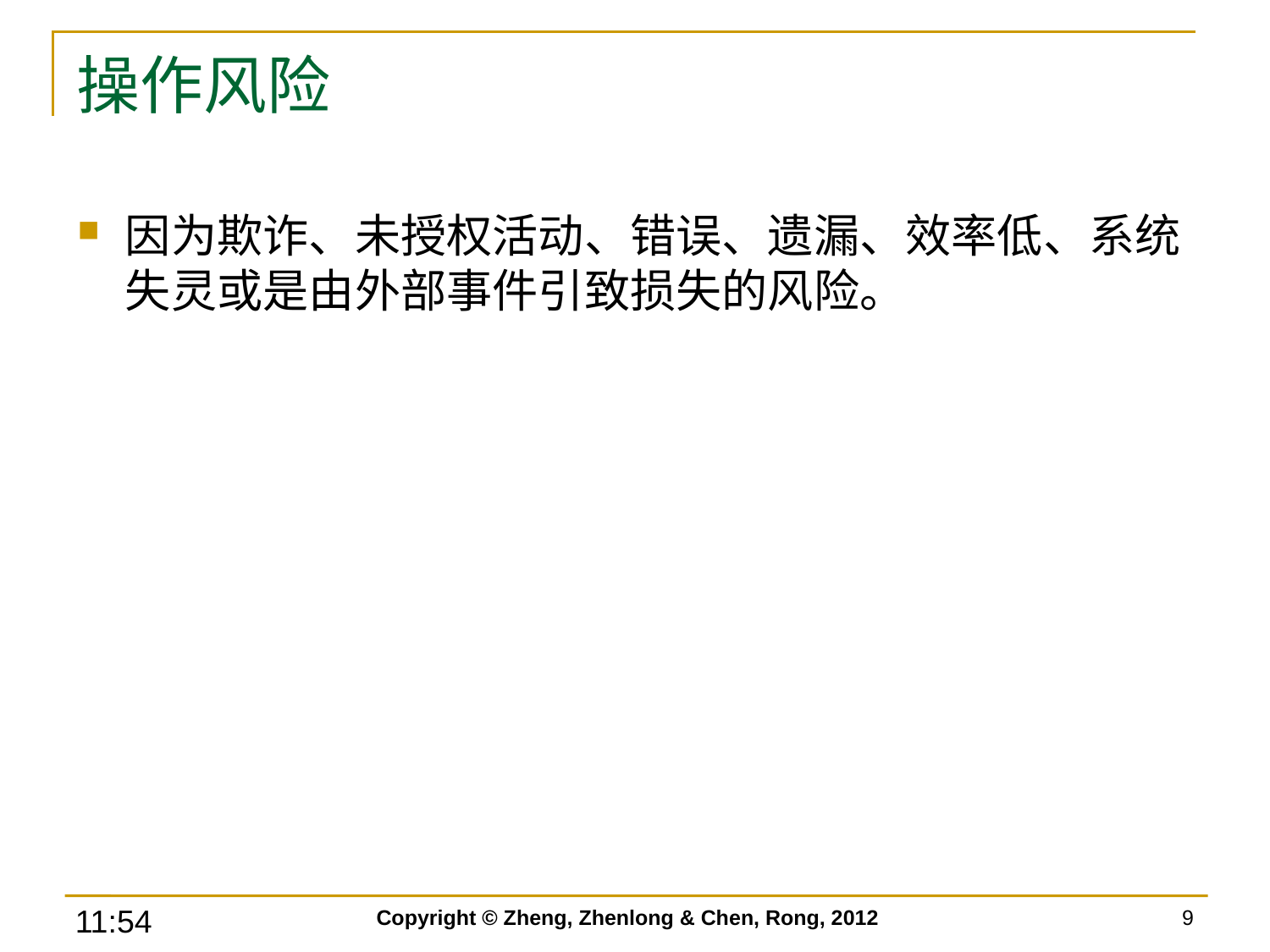

# 操作风险

因为欺诈、未授权活动、错误、遗漏、效率低、系统失灵或是由外部事件引致损失的风险。
Copyright © Zheng, Zhenlong & Chen, Rong, 2012
9